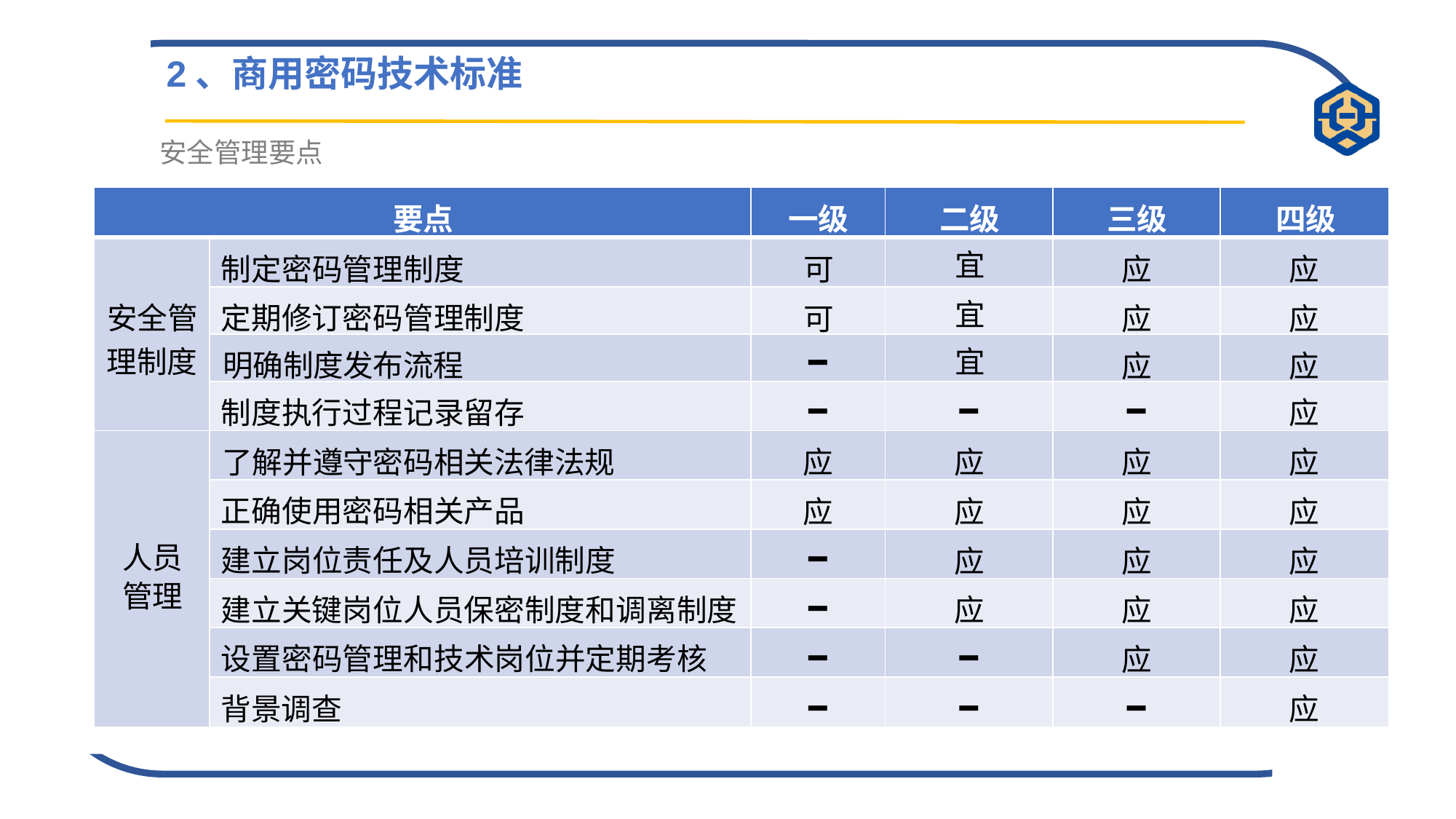

2、商用密码技术标准
安全管理要点
| 要点 |  | 一级 | 二级 | 三级 | 四级 |
| --- | --- | --- | --- | --- | --- |
| 安全管 理制度 | 制定密码管理制度 | 可 | 宜 | 应 | 应 |
|  | 定期修订密码管理制度 | 可 | 宜 | 应 | 应 |
|  | 明确制度发布流程 | ━ | 宜 | 应 | 应 |
|  | 制度执行过程记录留存 | ━ | ━ | ━ | 应 |
| 人员 管理 | 了解并遵守密码相关法律法规 | 应 | 应 | 应 | 应 |
|  | 正确使用密码相关产品 | 应 | 应 | 应 | 应 |
|  | 建立岗位责任及人员培训制度 | ━ | 应 | 应 | 应 |
|  | 建立关键岗位人员保密制度和调离制度 | ━ | 应 | 应 | 应 |
|  | 设置密码管理和技术岗位并定期考核 | ━ | ━ | 应 | 应 |
|  | 背景调查 | ━ | ━ | ━ | 应 |